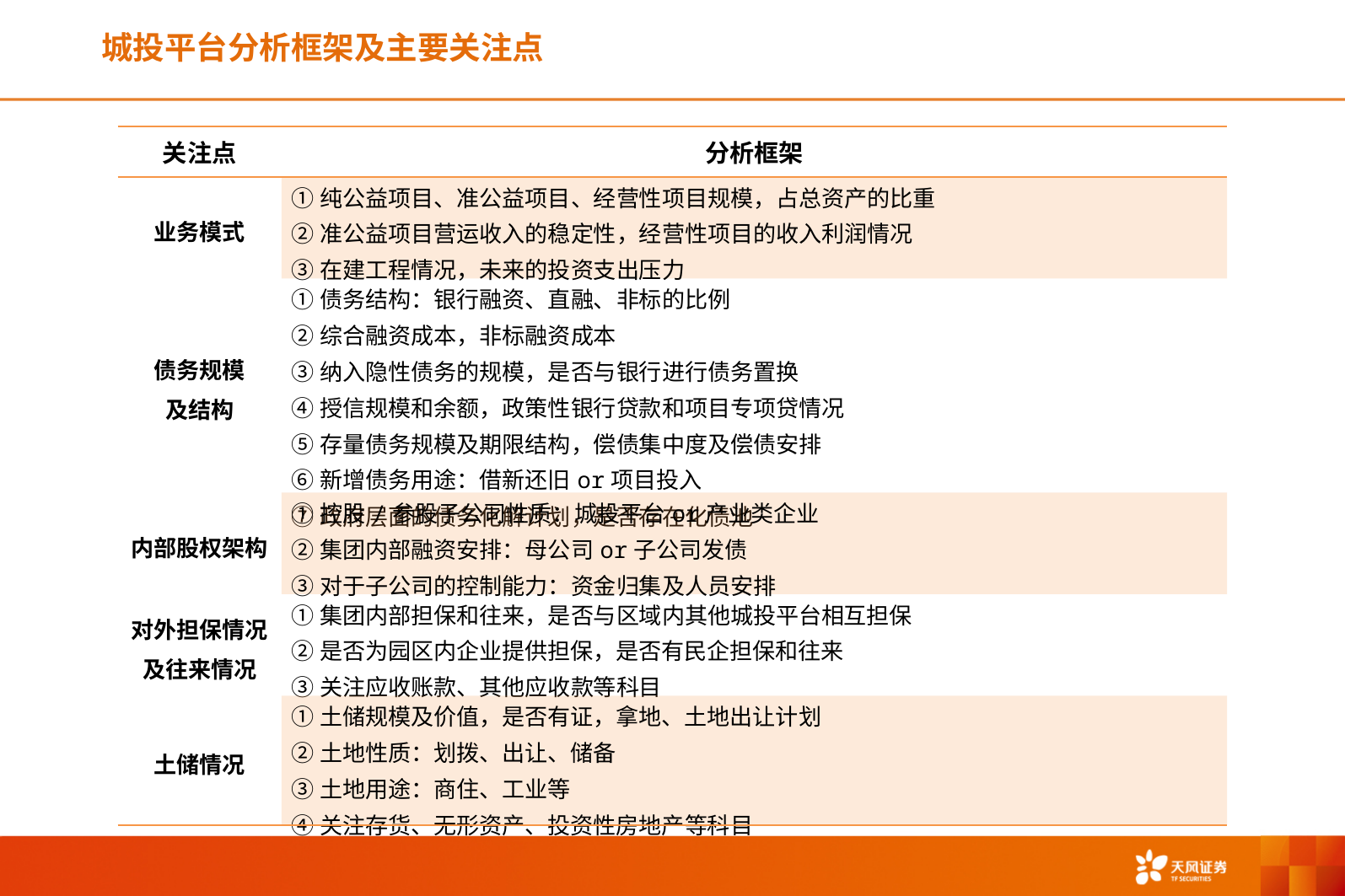

城投平台分析框架及主要关注点
| 关注点 | 分析框架 |
| --- | --- |
| 业务模式 | ①纯公益项目、准公益项目、经营性项目规模，占总资产的比重 ②准公益项目营运收入的稳定性，经营性项目的收入利润情况 ③在建工程情况，未来的投资支出压力 |
| 债务规模 及结构 | ①债务结构：银行融资、直融、非标的比例 ②综合融资成本，非标融资成本 ③纳入隐性债务的规模，是否与银行进行债务置换 ④授信规模和余额，政策性银行贷款和项目专项贷情况 ⑤存量债务规模及期限结构，偿债集中度及偿债安排 ⑥新增债务用途：借新还旧or项目投入 ⑦政府层面的债务化解计划，是否存在化债池 |
| 内部股权架构 | ①控股/参股子公司性质：城投平台or产业类企业 ②集团内部融资安排：母公司or子公司发债 ③对于子公司的控制能力：资金归集及人员安排 |
| 对外担保情况及往来情况 | ①集团内部担保和往来，是否与区域内其他城投平台相互担保 ②是否为园区内企业提供担保，是否有民企担保和往来 ③关注应收账款、其他应收款等科目 |
| 土储情况 | ①土储规模及价值，是否有证，拿地、土地出让计划 ②土地性质：划拨、出让、储备 ③土地用途：商住、工业等 ④关注存货、无形资产、投资性房地产等科目 |
3